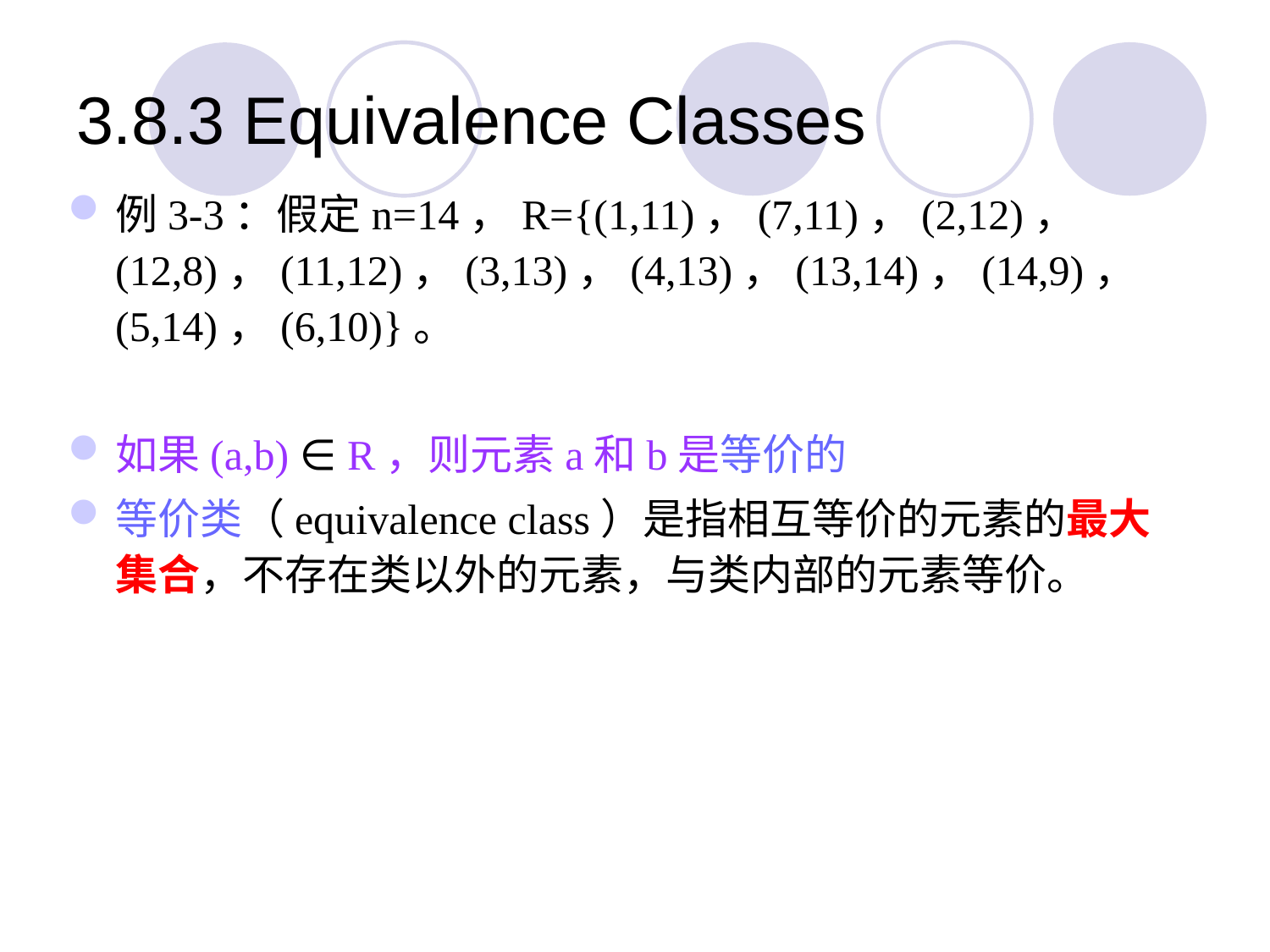

# 3.8.3 Equivalence Classes
例3-3：假定n=14，R={(1,11)，(7,11)，(2,12)，(12,8)，(11,12)，(3,13)，(4,13)，(13,14)，(14,9)，(5,14)，(6,10)}。

如果(a,b) ∈ R，则元素a和b是等价的
等价类（equivalence class）是指相互等价的元素的最大集合，不存在类以外的元素，与类内部的元素等价。

86